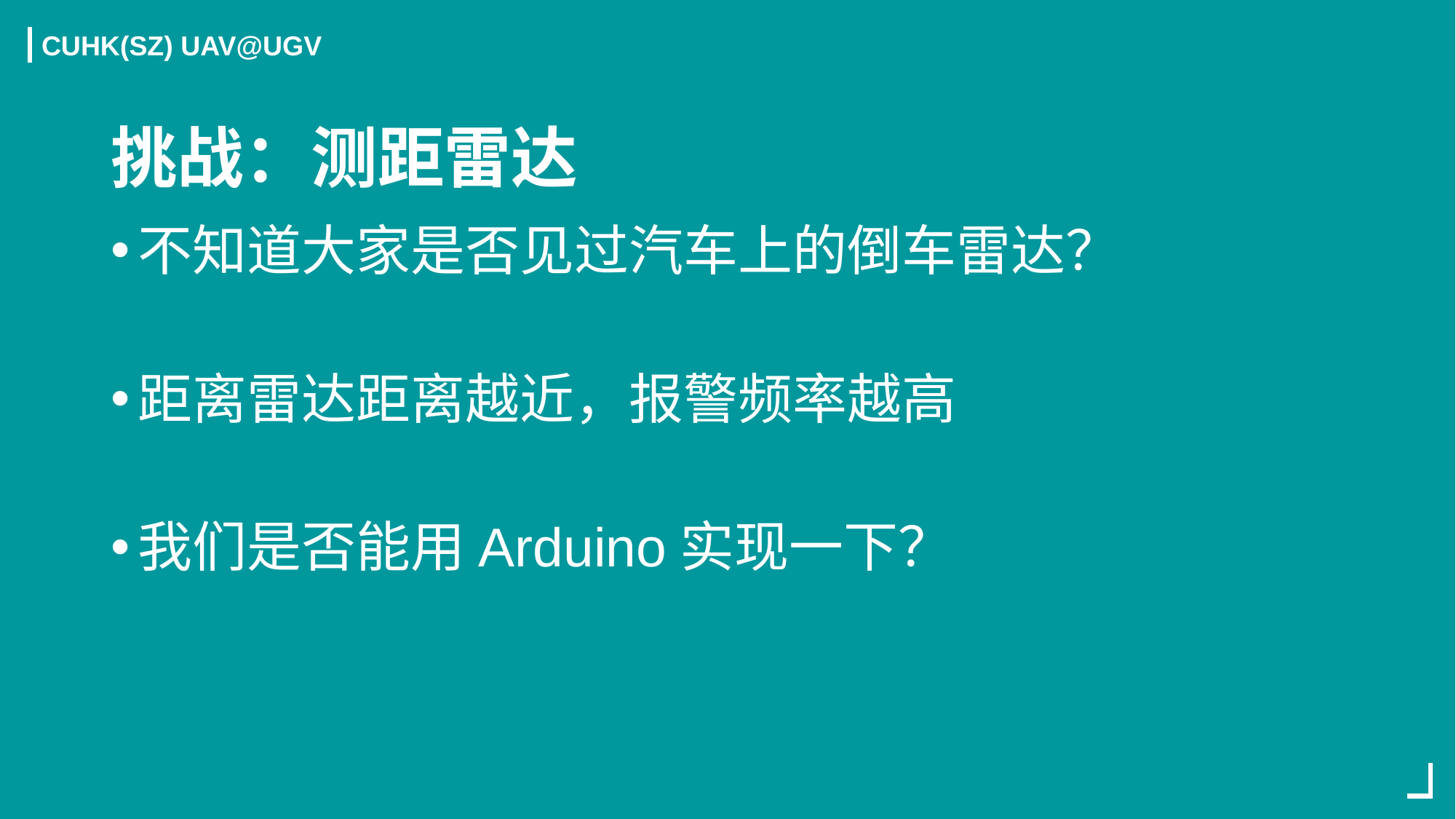

# 挑战：测距雷达
不知道大家是否见过汽车上的倒车雷达？

距离雷达距离越近，报警频率越高

我们是否能用Arduino实现一下？